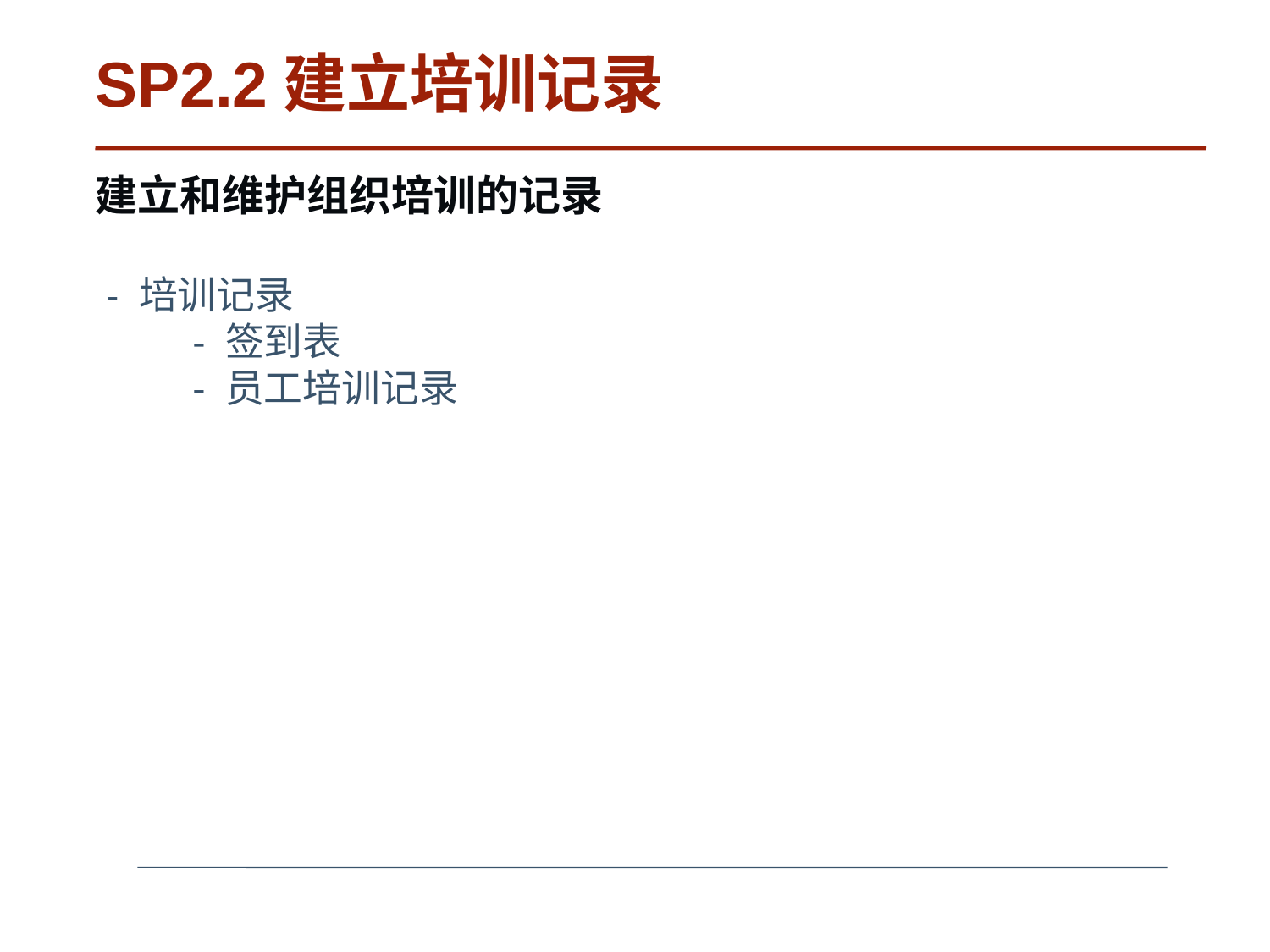

# SP2.2建立培训记录
建立和维护组织培训的记录

 - 培训记录
         - 签到表
         - 员工培训记录